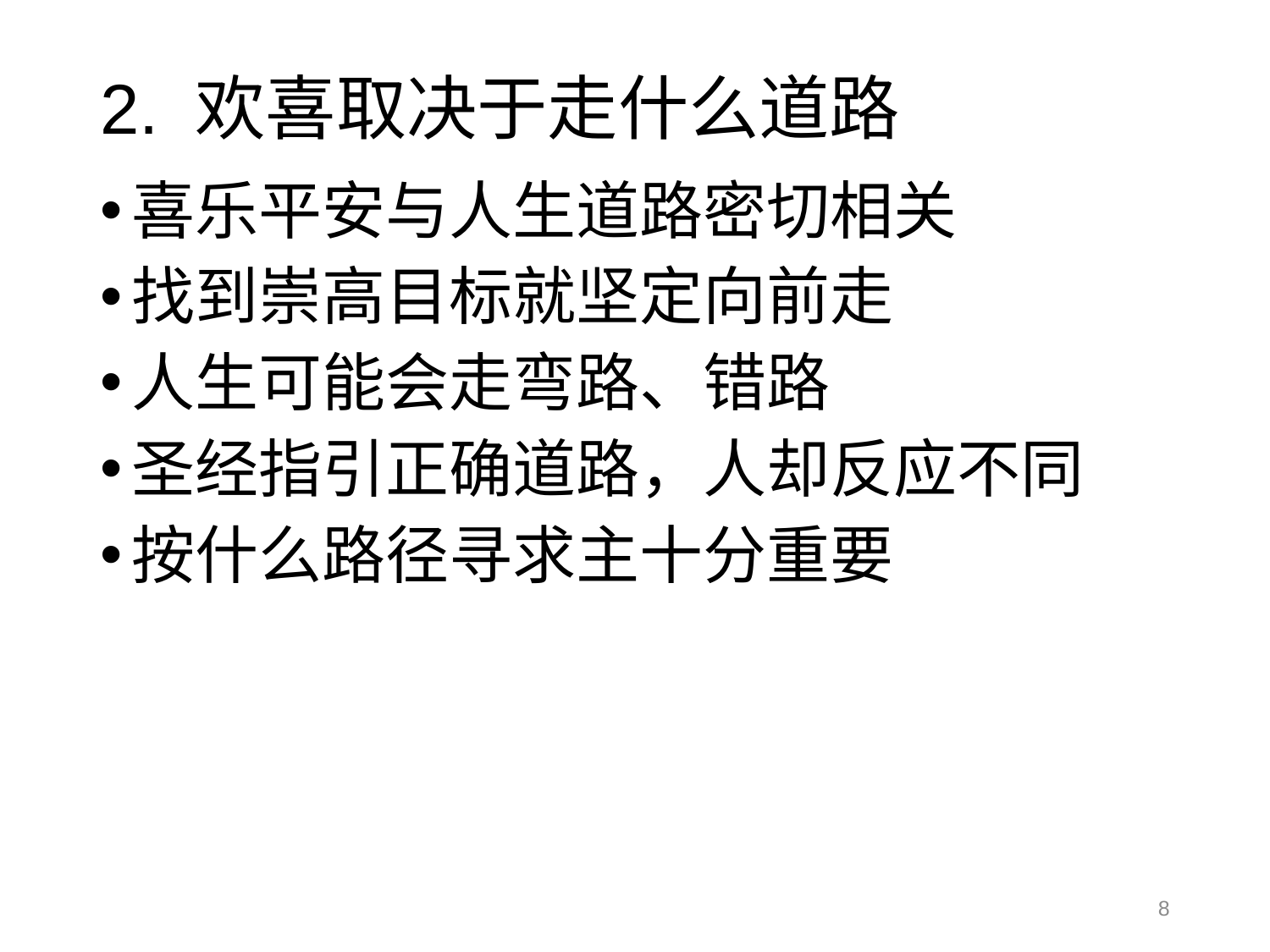

# 2. 欢喜取决于走什么道路
喜乐平安与人生道路密切相关
找到崇高目标就坚定向前走
人生可能会走弯路、错路
圣经指引正确道路，人却反应不同
按什么路径寻求主十分重要
8